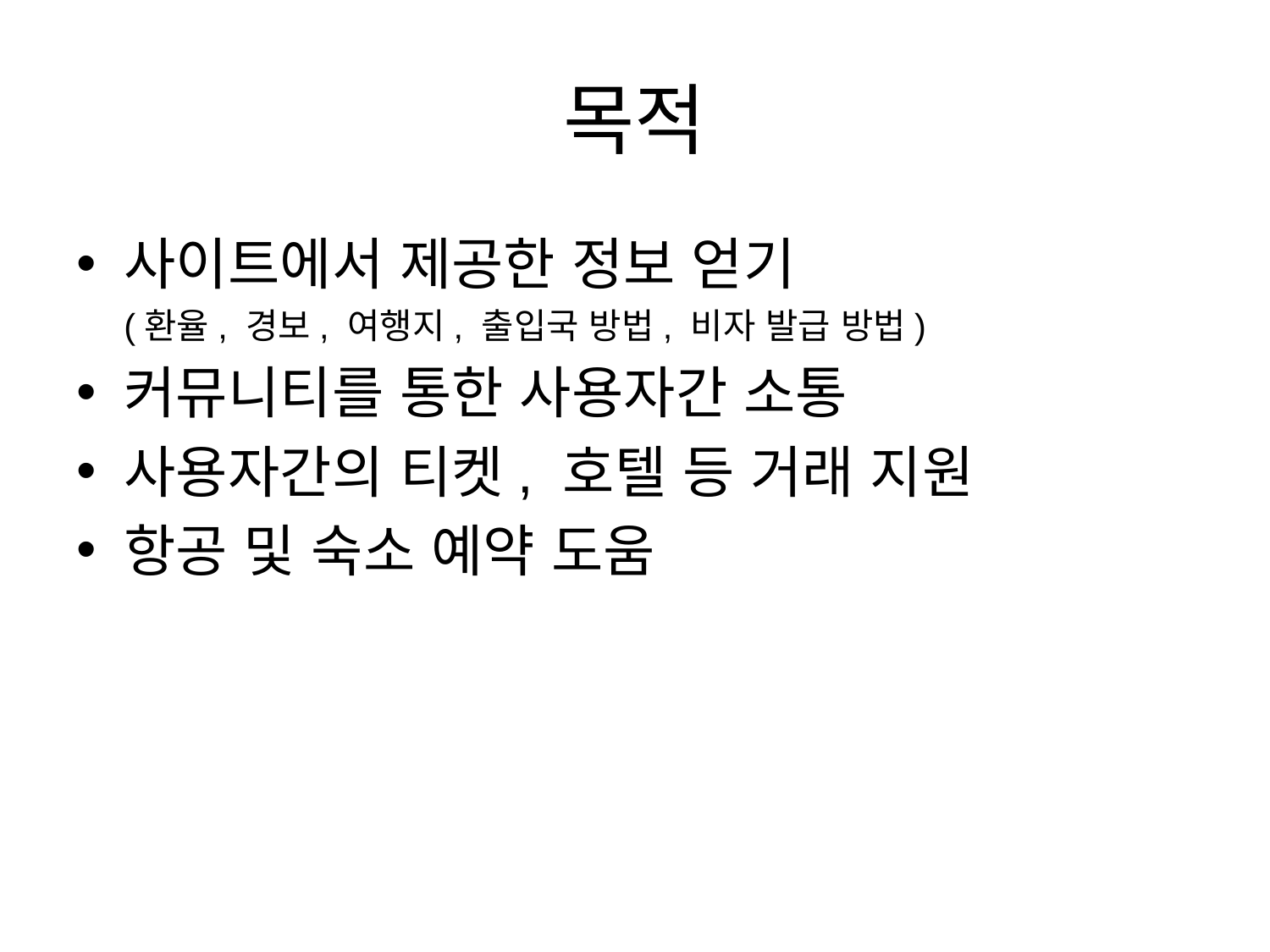

# 목적
사이트에서 제공한 정보 얻기
	(환율, 경보, 여행지, 출입국 방법, 비자 발급 방법)
커뮤니티를 통한 사용자간 소통
사용자간의 티켓, 호텔 등 거래 지원
항공 및 숙소 예약 도움